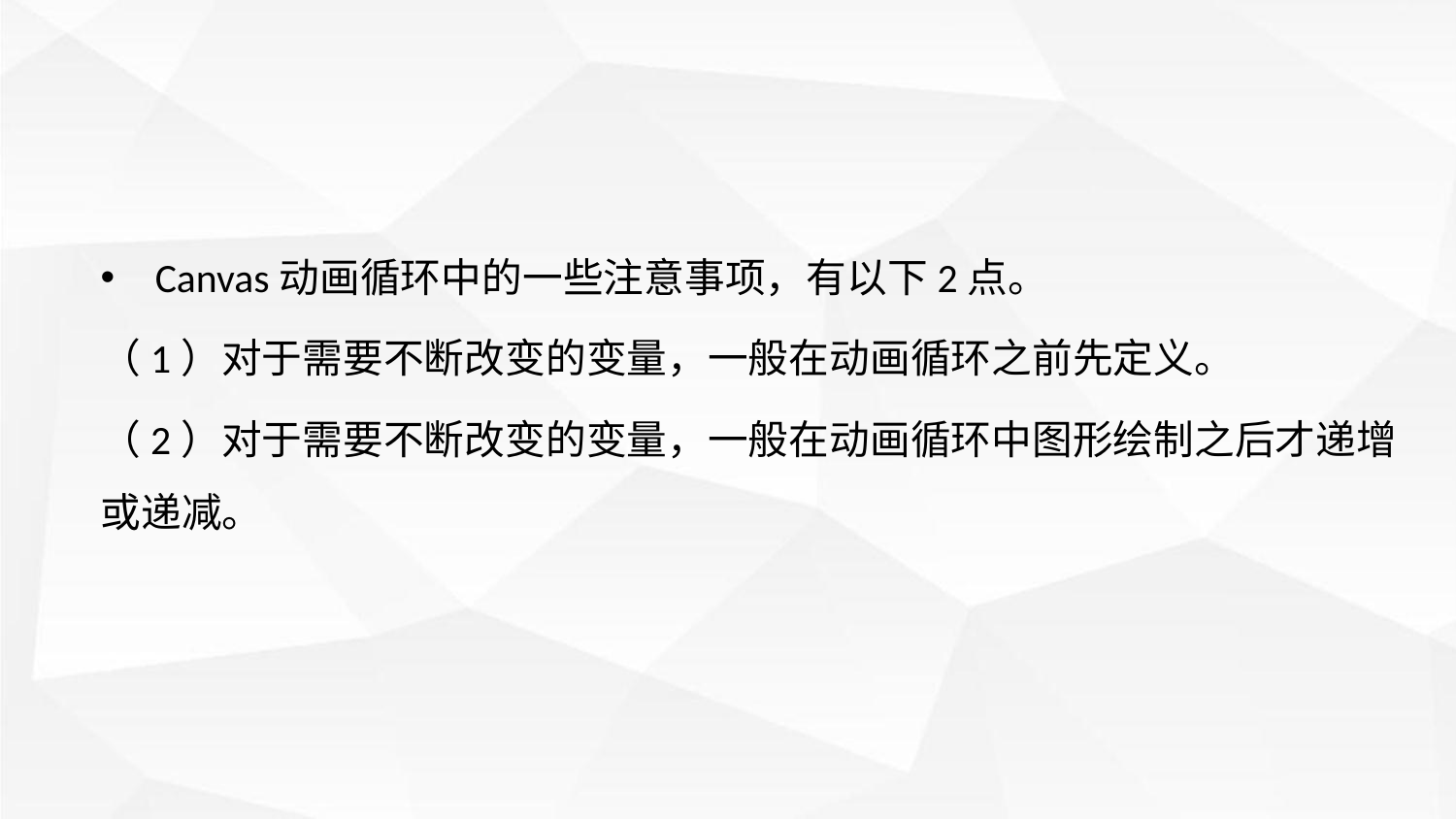

Canvas动画循环中的一些注意事项，有以下2点。
（1）对于需要不断改变的变量，一般在动画循环之前先定义。
（2）对于需要不断改变的变量，一般在动画循环中图形绘制之后才递增或递减。